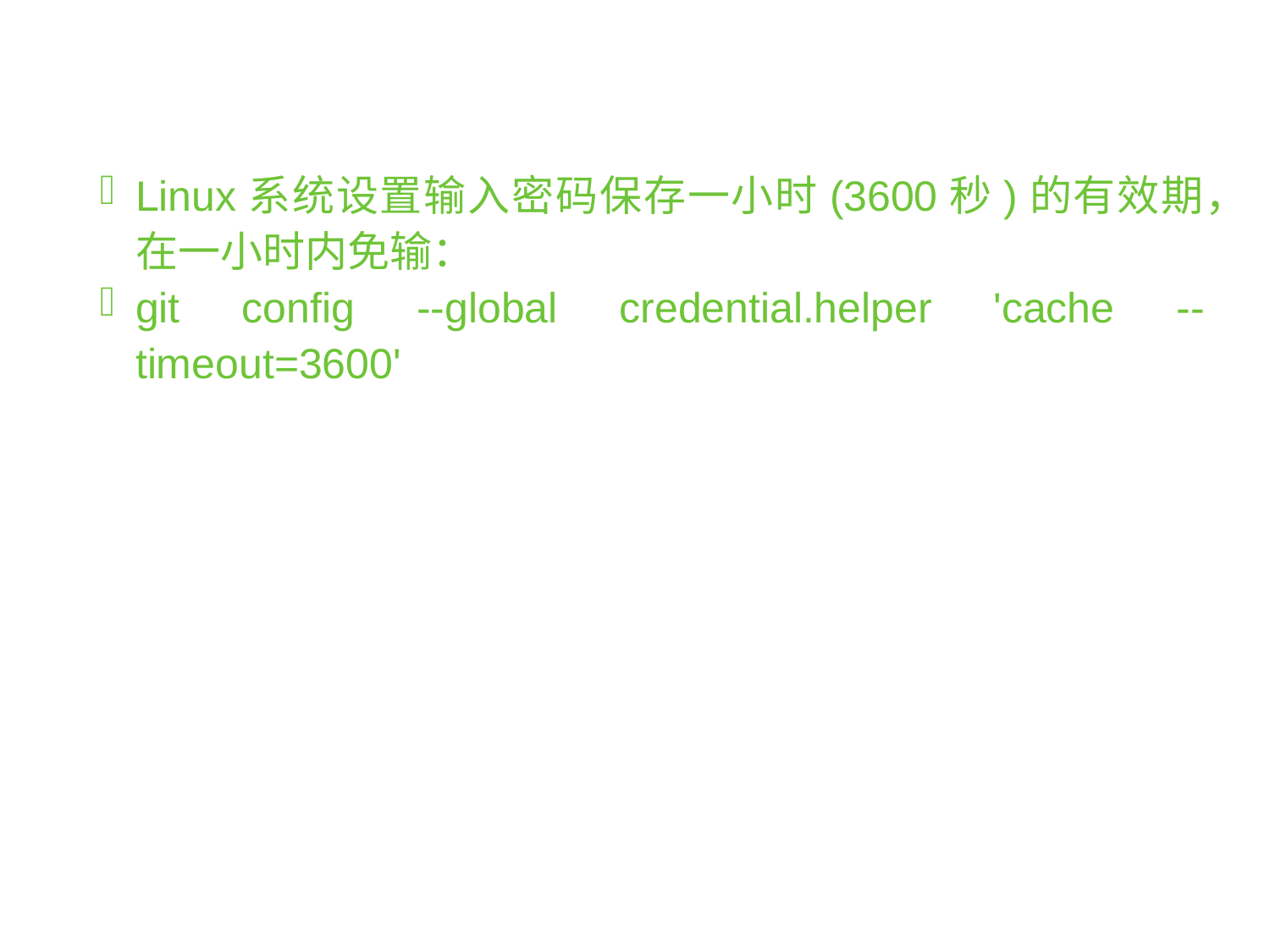

Linux系统设置输入密码保存一小时(3600秒)的有效期，在一小时内免输：
git config --global credential.helper 'cache --timeout=3600'